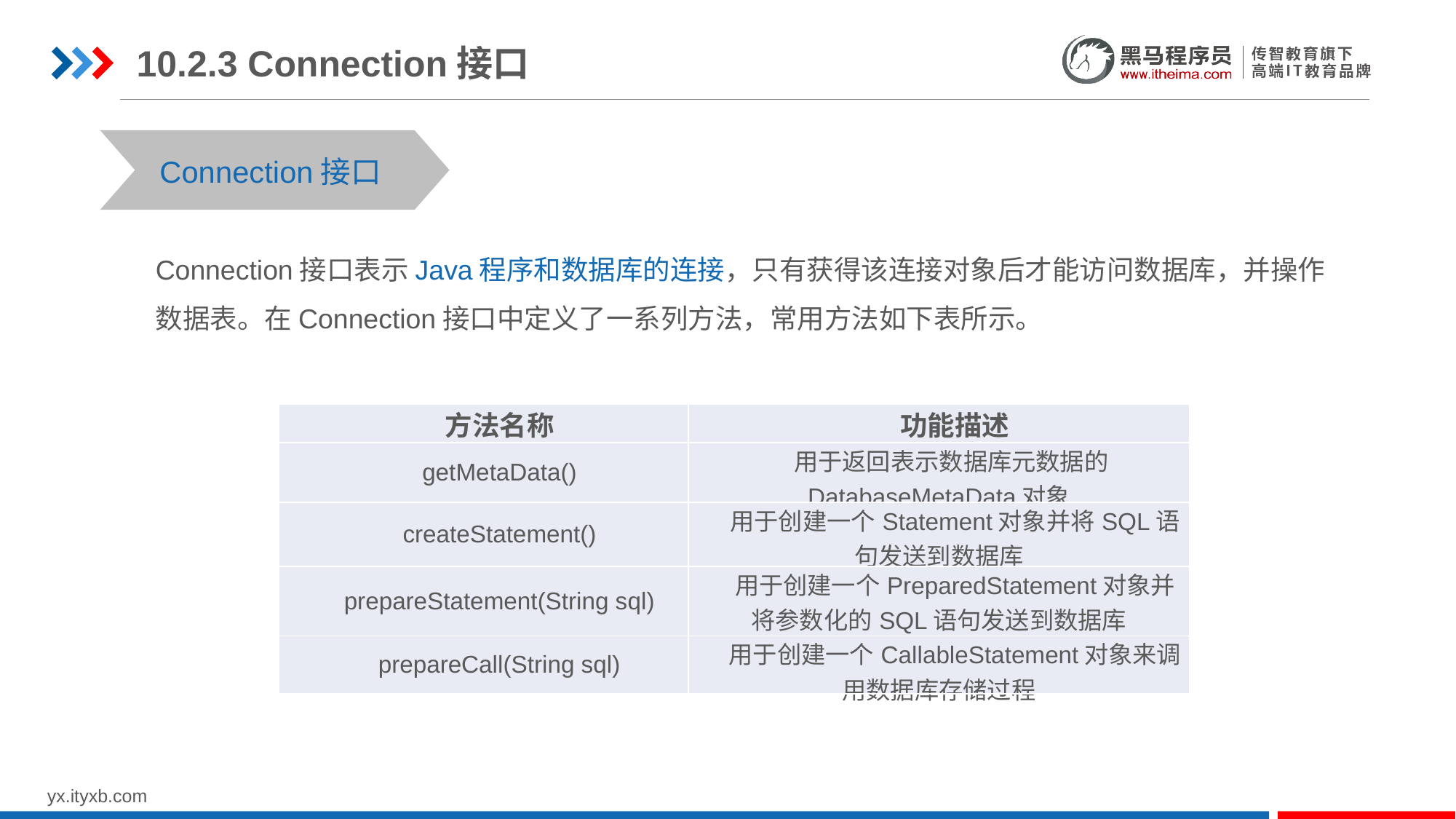

10.2.3 Connection接口

Connection接口
Connection接口表示Java程序和数据库的连接，只有获得该连接对象后才能访问数据库，并操作数据表。在Connection接口中定义了一系列方法，常用方法如下表所示。

| 方法名称 | 功能描述 |
| --- | --- |
| getMetaData() | 用于返回表示数据库元数据的DatabaseMetaData对象 |
| createStatement() | 用于创建一个Statement对象并将SQL语句发送到数据库 |
| prepareStatement(String sql) | 用于创建一个PreparedStatement对象并将参数化的SQL语句发送到数据库 |
| prepareCall(String sql) | 用于创建一个CallableStatement对象来调用数据库存储过程 |